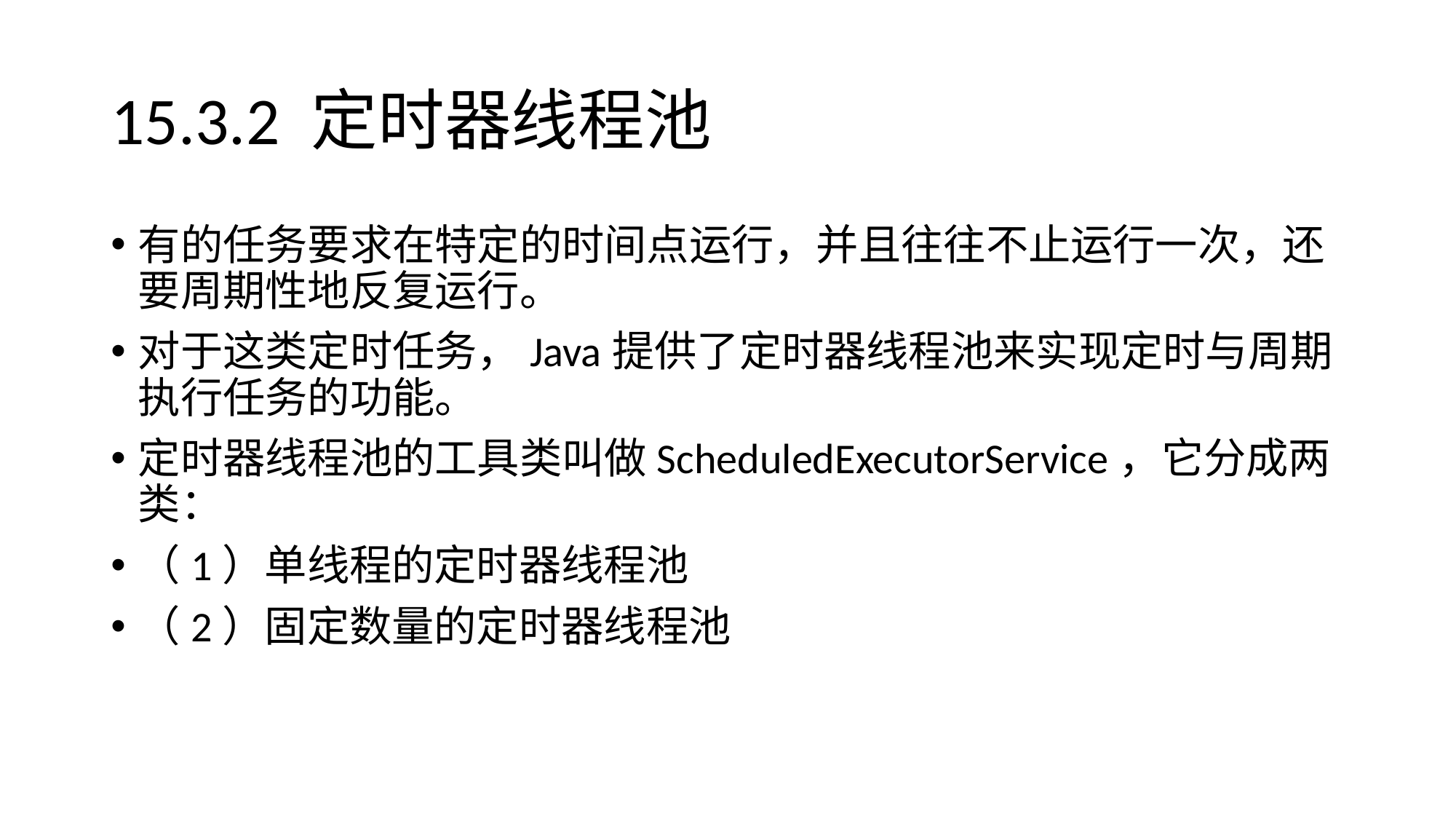

# 15.3.2 定时器线程池
有的任务要求在特定的时间点运行，并且往往不止运行一次，还要周期性地反复运行。
对于这类定时任务，Java提供了定时器线程池来实现定时与周期执行任务的功能。
定时器线程池的工具类叫做ScheduledExecutorService，它分成两类：
（1）单线程的定时器线程池
（2）固定数量的定时器线程池